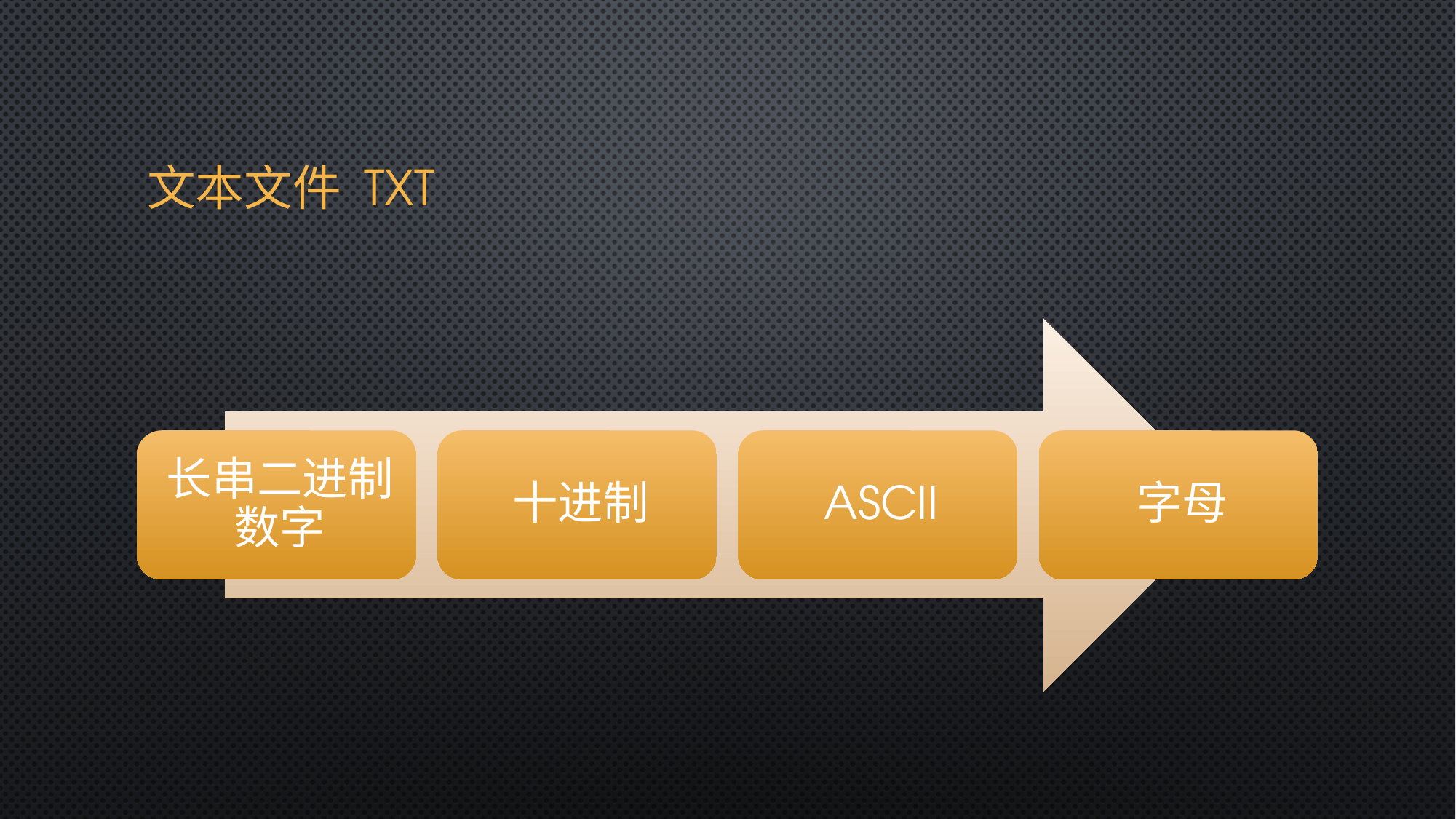

# 文本文件 txt
长串二进制数字
十进制
ASCII
字母